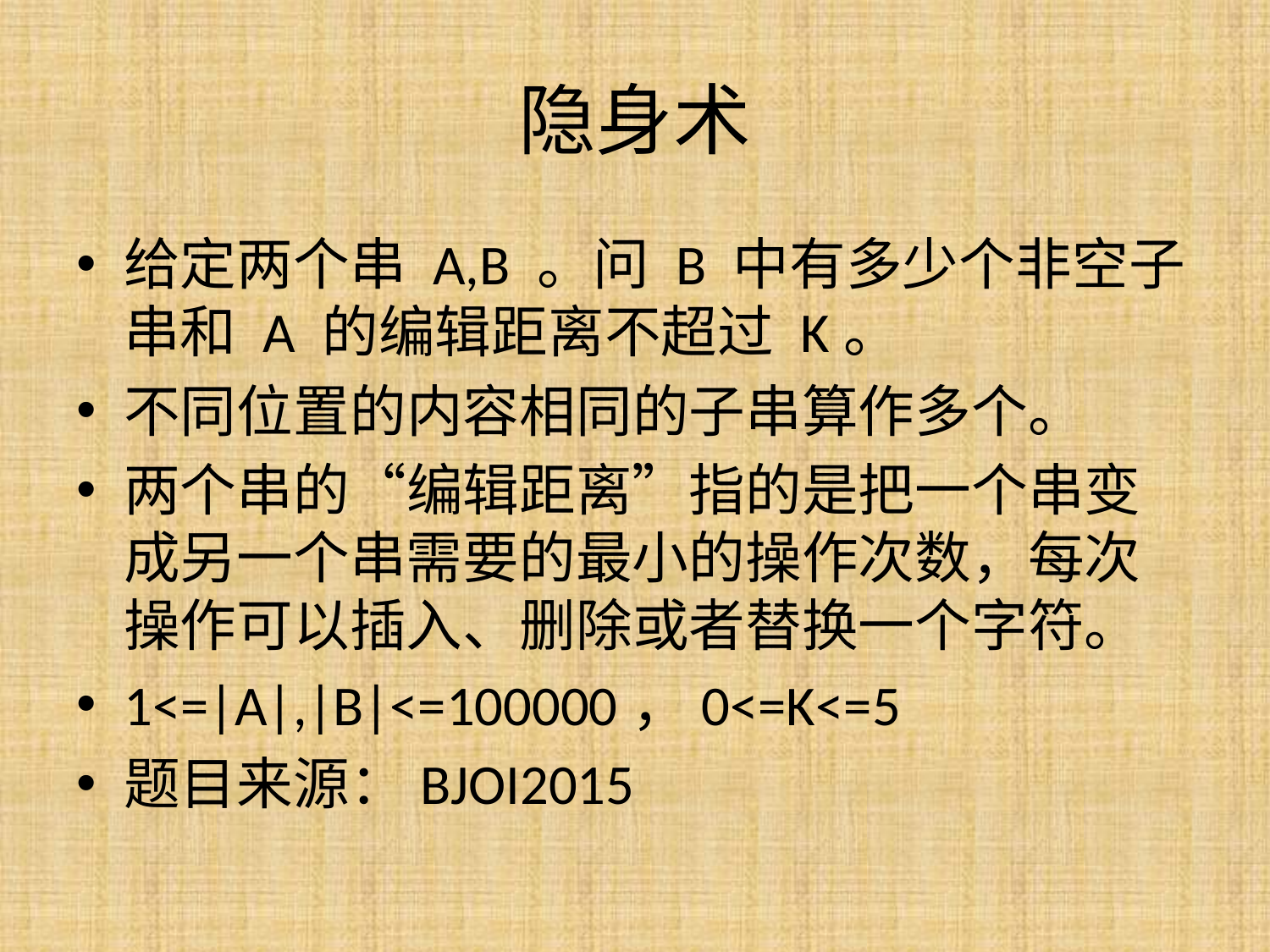

# 隐身术
给定两个串 A,B 。问 B 中有多少个非空子串和 A 的编辑距离不超过 K。
不同位置的内容相同的子串算作多个。
两个串的“编辑距离”指的是把一个串变成另一个串需要的最小的操作次数，每次操作可以插入、删除或者替换一个字符。
1<=|A|,|B|<=100000，0<=K<=5
题目来源：BJOI2015